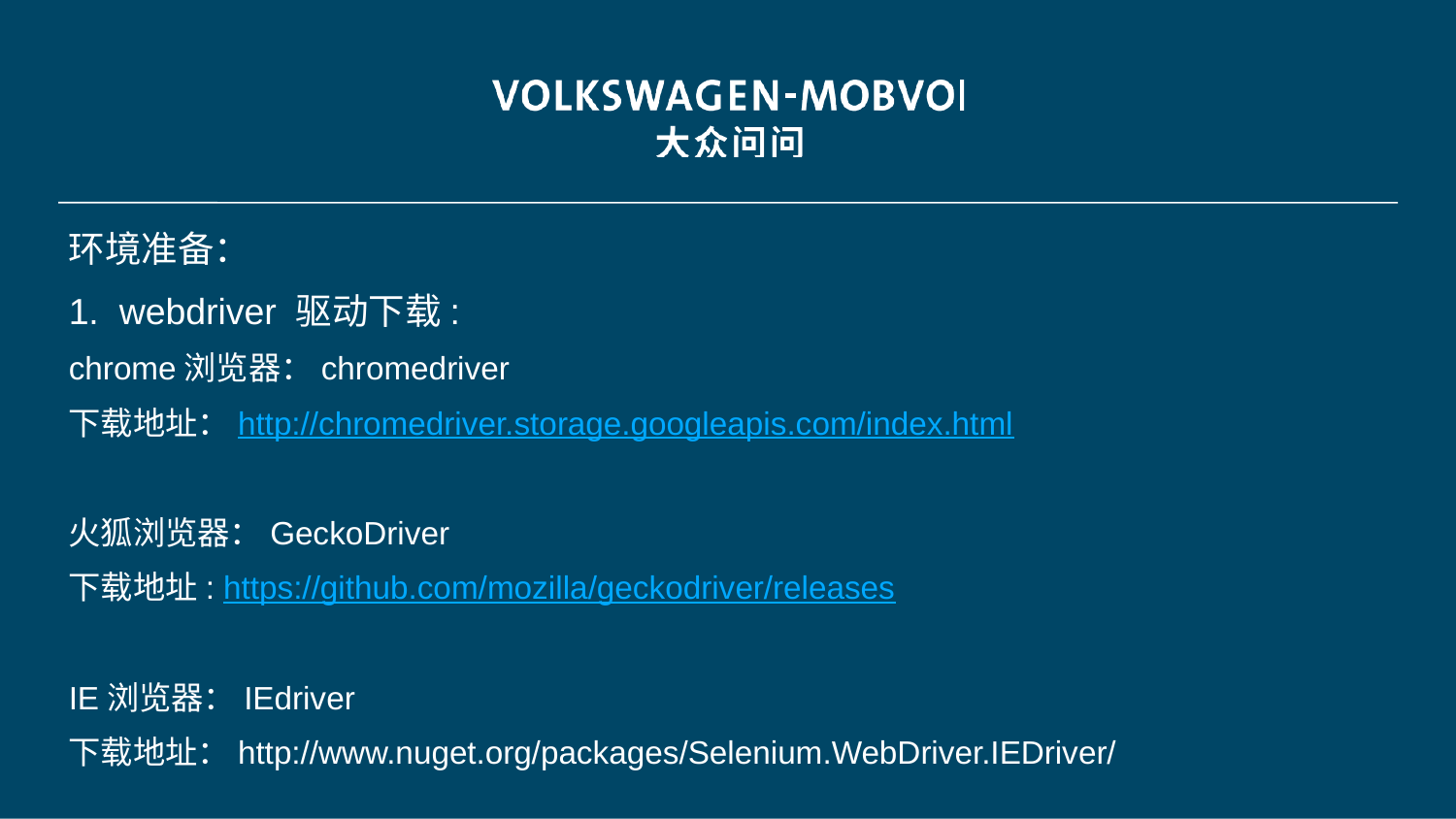

环境准备：
1.  webdriver 驱动下载:
chrome浏览器：chromedriver
下载地址：http://chromedriver.storage.googleapis.com/index.html

火狐浏览器：GeckoDriver
下载地址: https://github.com/mozilla/geckodriver/releases

IE浏览器：IEdriver
下载地址：http://www.nuget.org/packages/Selenium.WebDriver.IEDriver/